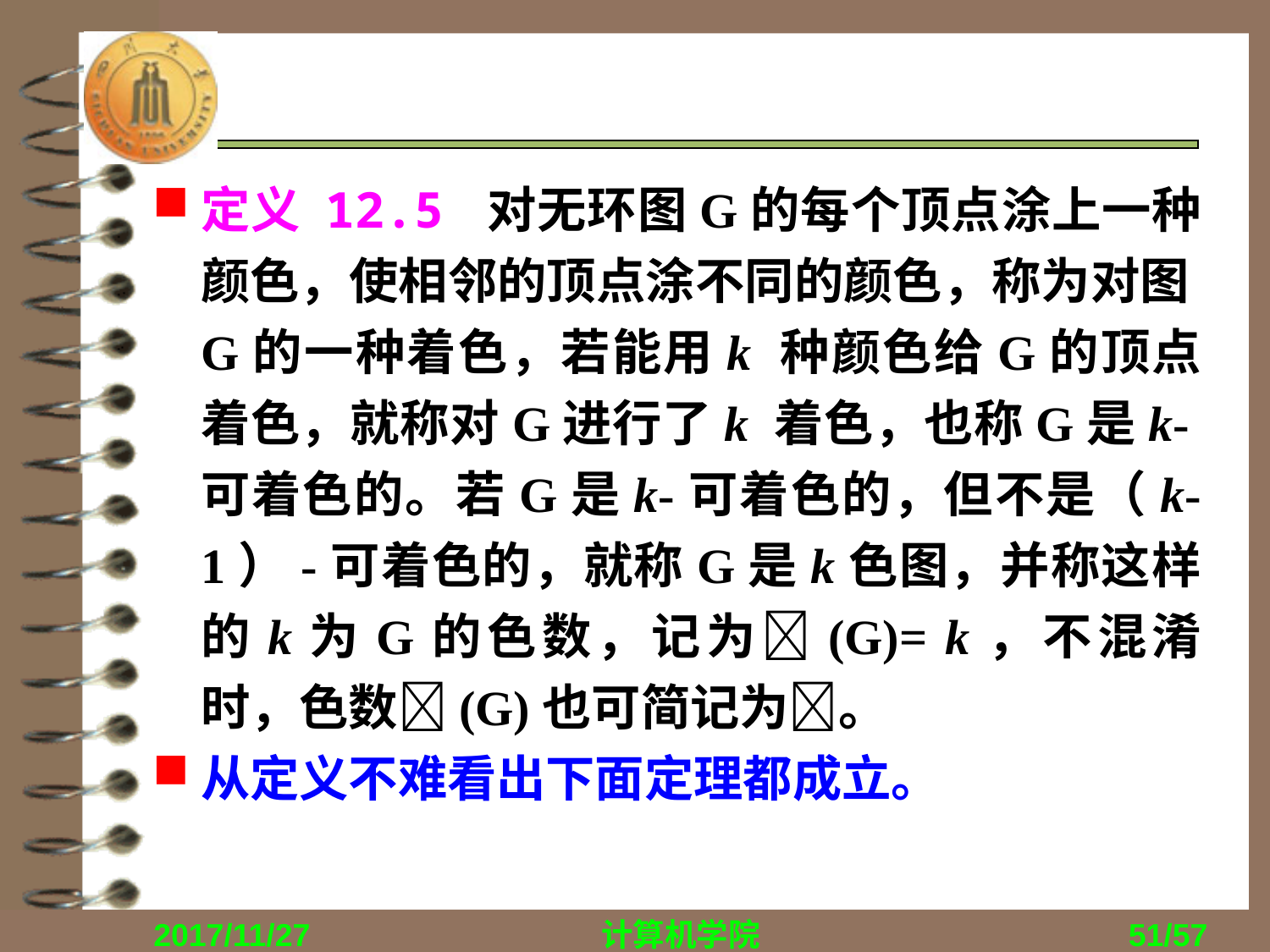

#
定义 12.5 对无环图G的每个顶点涂上一种颜色，使相邻的顶点涂不同的颜色，称为对图G的一种着色，若能用k 种颜色给G的顶点着色，就称对G进行了k 着色，也称G是k-可着色的。若G是k-可着色的，但不是（k-1）-可着色的，就称G是k色图，并称这样的k为G的色数，记为χ(G)= k，不混淆时，色数χ(G)也可简记为χ。
从定义不难看出下面定理都成立。
2017/11/27
计算机学院
51/57